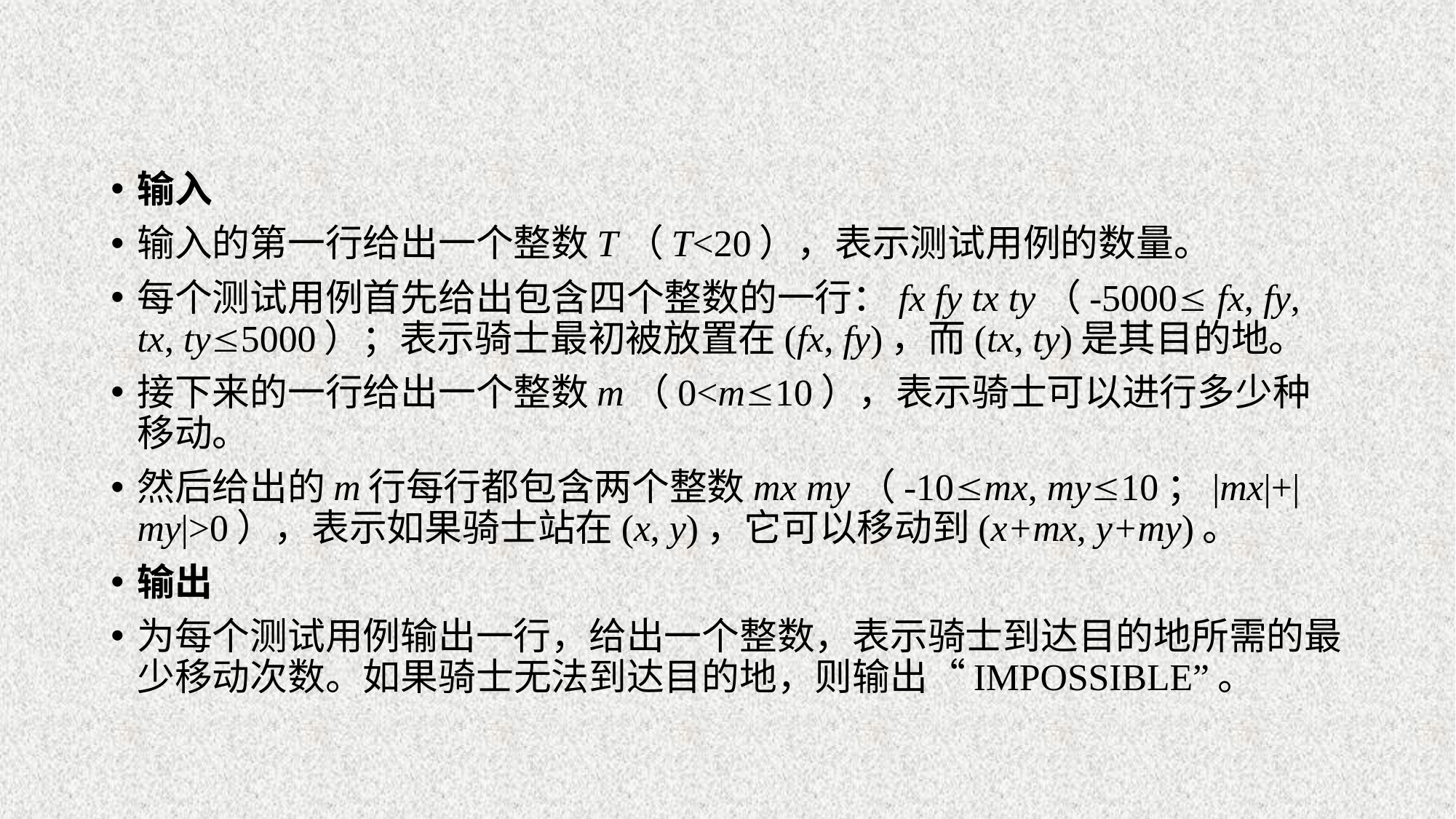

#
输入
输入的第一行给出一个整数T（T<20），表示测试用例的数量。
每个测试用例首先给出包含四个整数的一行：fx fy tx ty（-5000≤ fx, fy, tx, ty≤5000）；表示骑士最初被放置在(fx, fy)，而(tx, ty)是其目的地。
接下来的一行给出一个整数m（0<m≤10），表示骑士可以进行多少种移动。
然后给出的m行每行都包含两个整数mx my（-10≤mx, my≤10；|mx|+|my|>0），表示如果骑士站在(x, y)，它可以移动到(x+mx, y+my)。
输出
为每个测试用例输出一行，给出一个整数，表示骑士到达目的地所需的最少移动次数。如果骑士无法到达目的地，则输出“IMPOSSIBLE”。